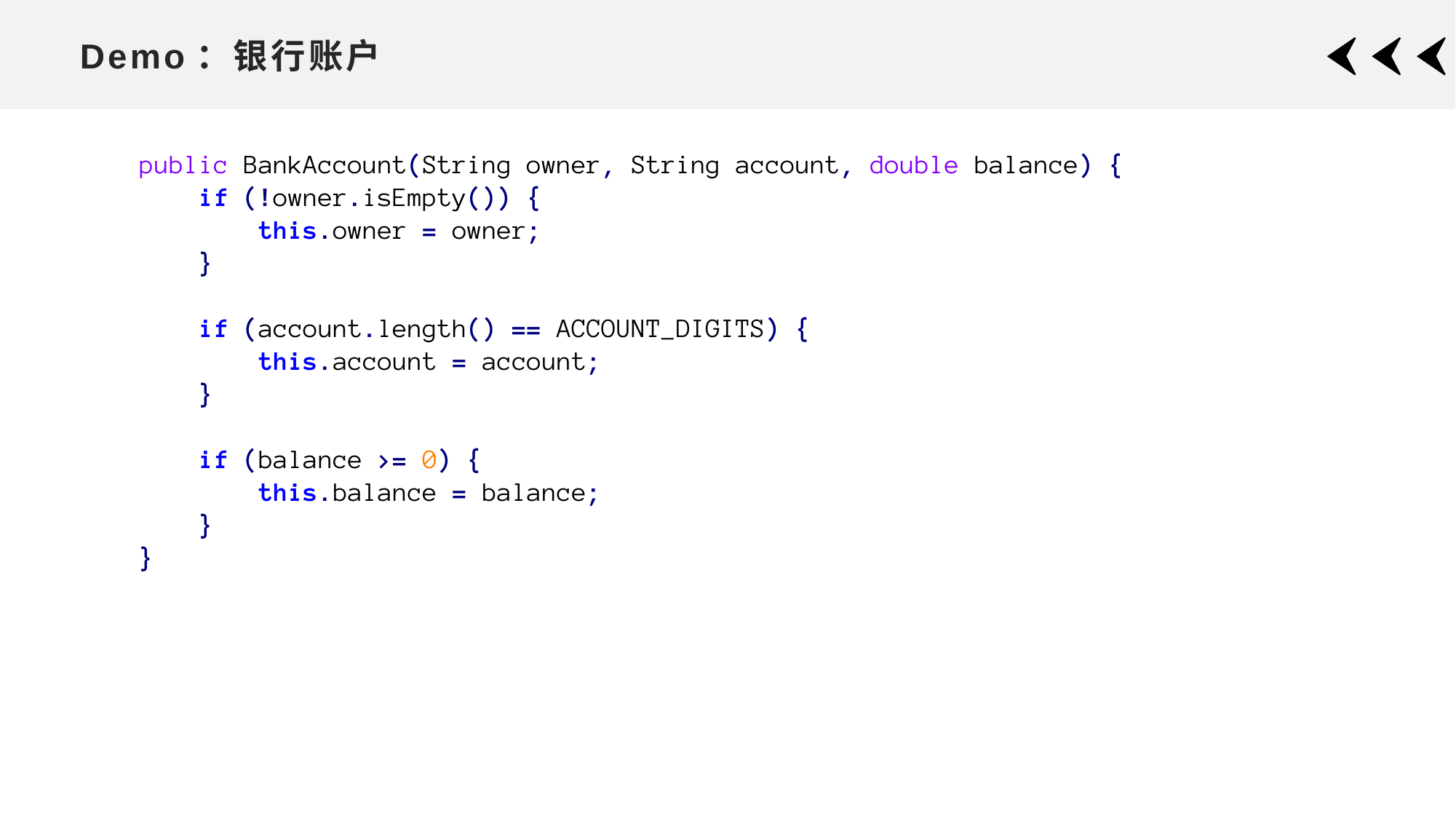

# Demo：银行账户
    public BankAccount(String owner, String account, double balance) {
        if (!owner.isEmpty()) {
            this.owner = owner;
        }

        if (account.length() == ACCOUNT_DIGITS) {
            this.account = account;
        }

        if (balance >= 0) {
            this.balance = balance;
        }
    }